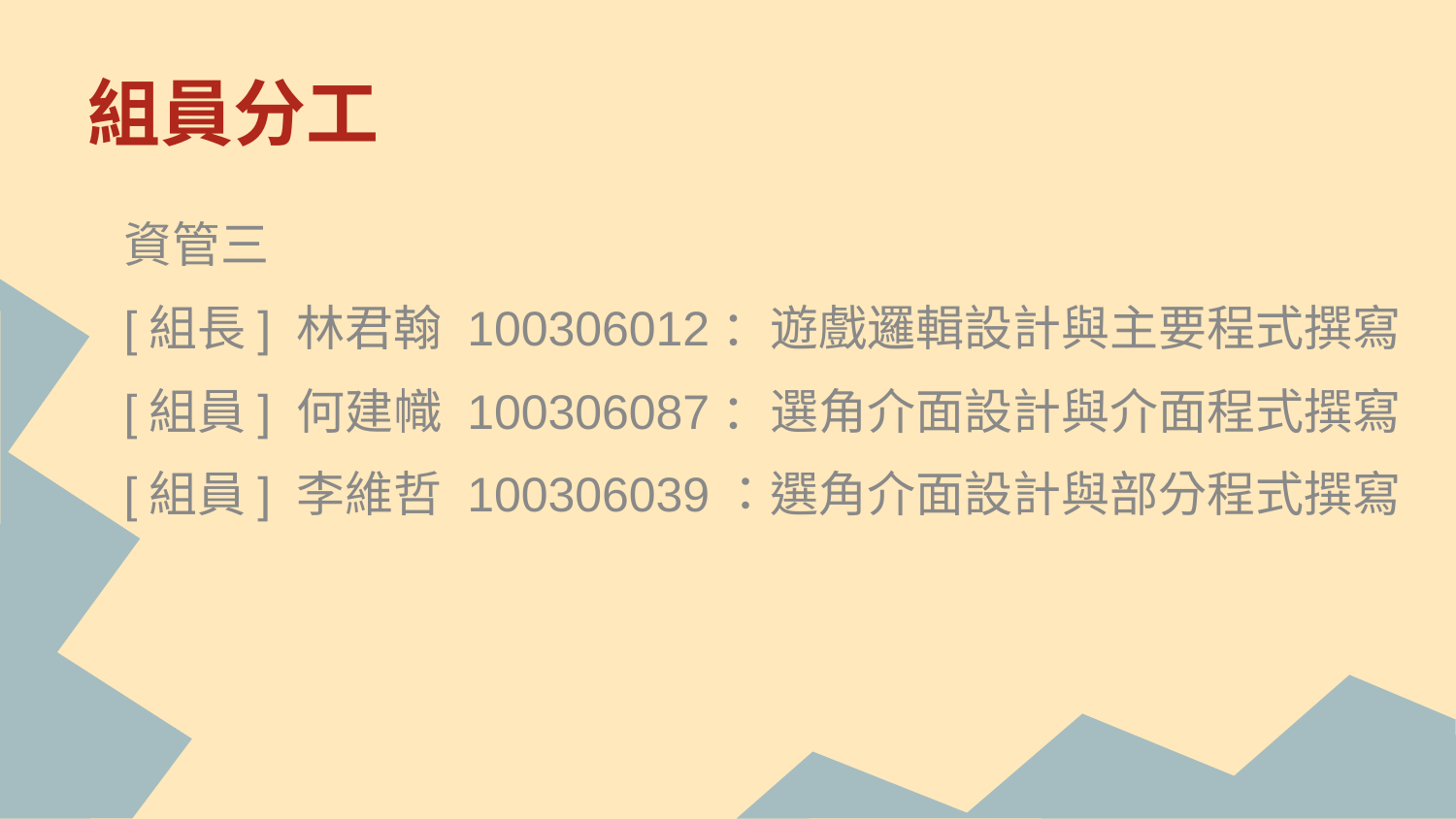

# 組員分工
資管三
[組長] 林君翰 100306012：遊戲邏輯設計與主要程式撰寫
[組員] 何建幟 100306087：選角介面設計與介面程式撰寫
[組員] 李維哲 100306039：選角介面設計與部分程式撰寫